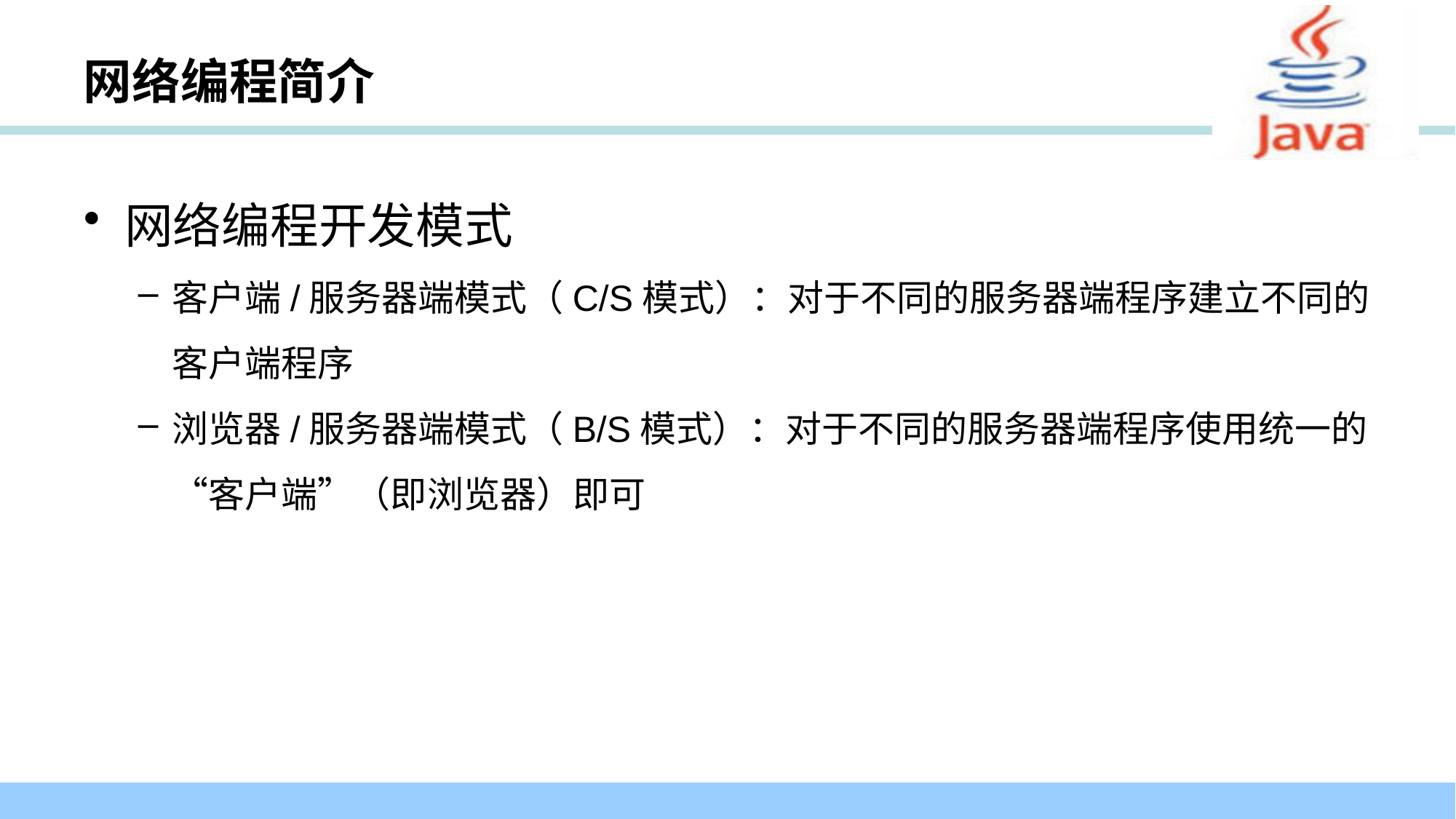

# 网络编程简介
网络编程开发模式
客户端/服务器端模式（C/S模式）：对于不同的服务器端程序建立不同的客户端程序
浏览器/服务器端模式（B/S模式）：对于不同的服务器端程序使用统一的“客户端”（即浏览器）即可